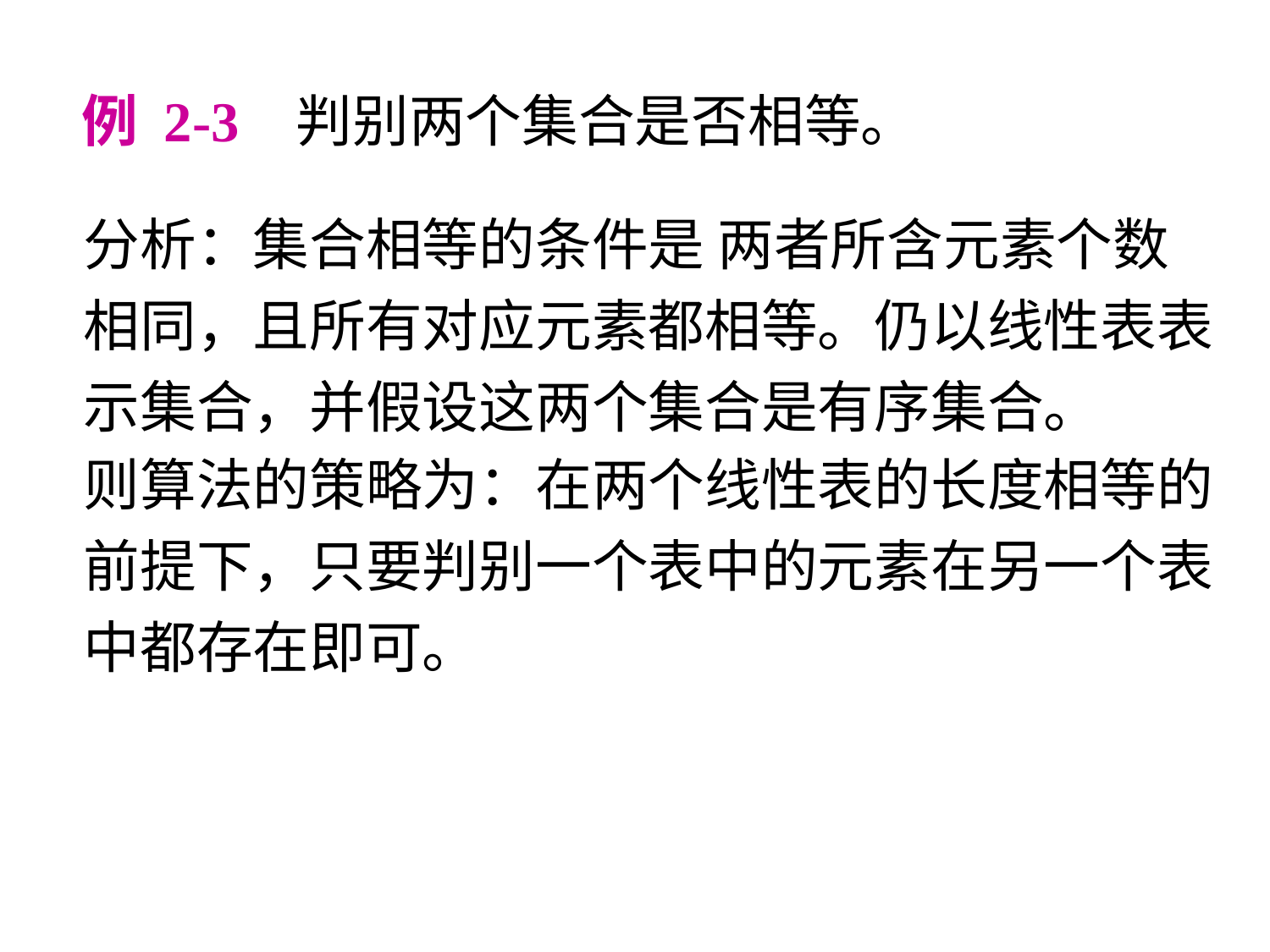

例 2-3   判别两个集合是否相等。
分析：集合相等的条件是 两者所含元素个数相同，且所有对应元素都相等。仍以线性表表示集合，并假设这两个集合是有序集合。
则算法的策略为：在两个线性表的长度相等的前提下，只要判别一个表中的元素在另一个表中都存在即可。